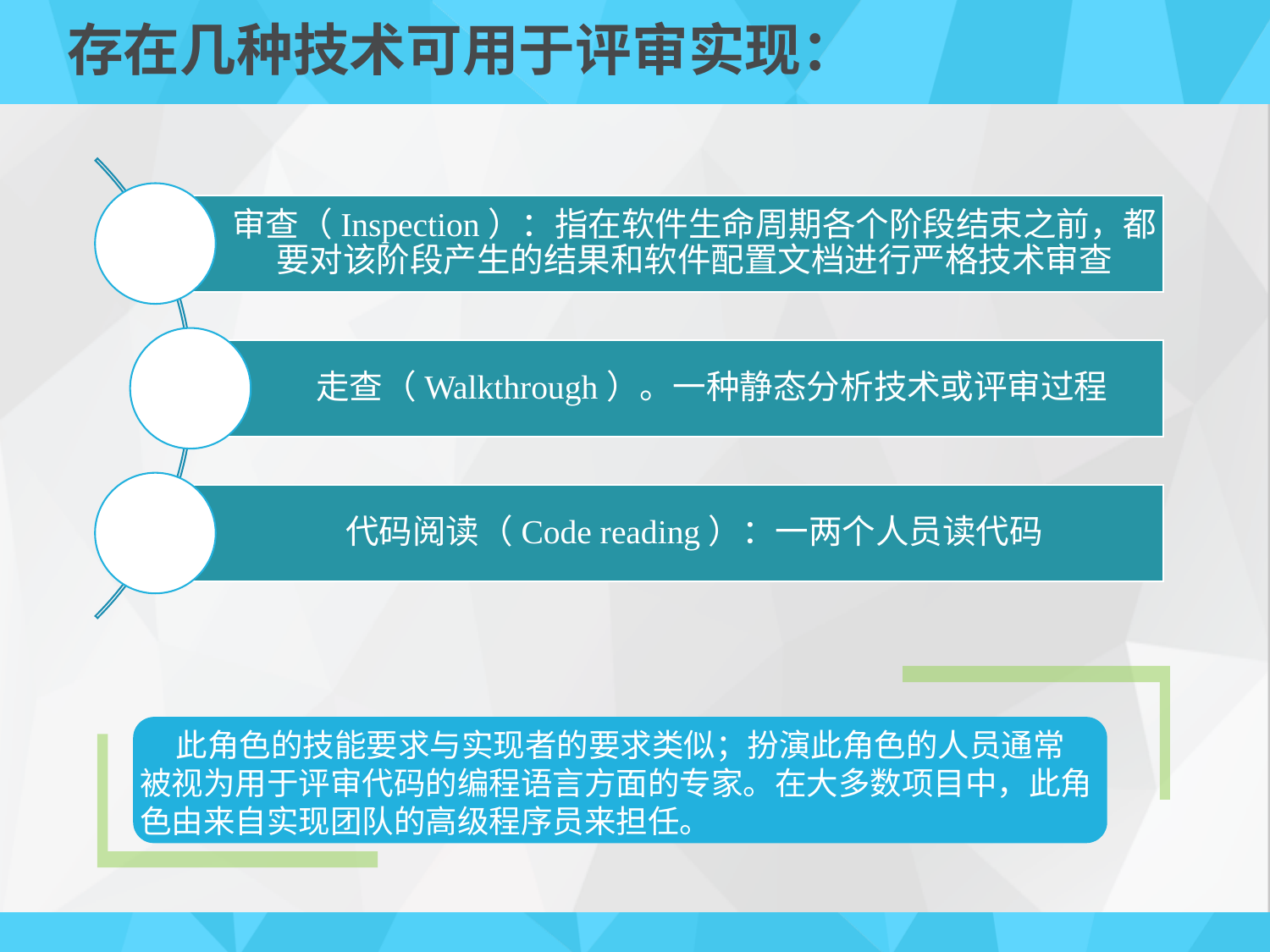

# 存在几种技术可用于评审实现：
审查（Inspection）：指在软件生命周期各个阶段结束之前，都要对该阶段产生的结果和软件配置文档进行严格技术审查
走查（Walkthrough）。一种静态分析技术或评审过程
代码阅读（Code reading）：一两个人员读代码

    此角色的技能要求与实现者的要求类似；扮演此角色的人员通常被视为用于评审代码的编程语言方面的专家。在大多数项目中，此角色由来自实现团队的高级程序员来担任。